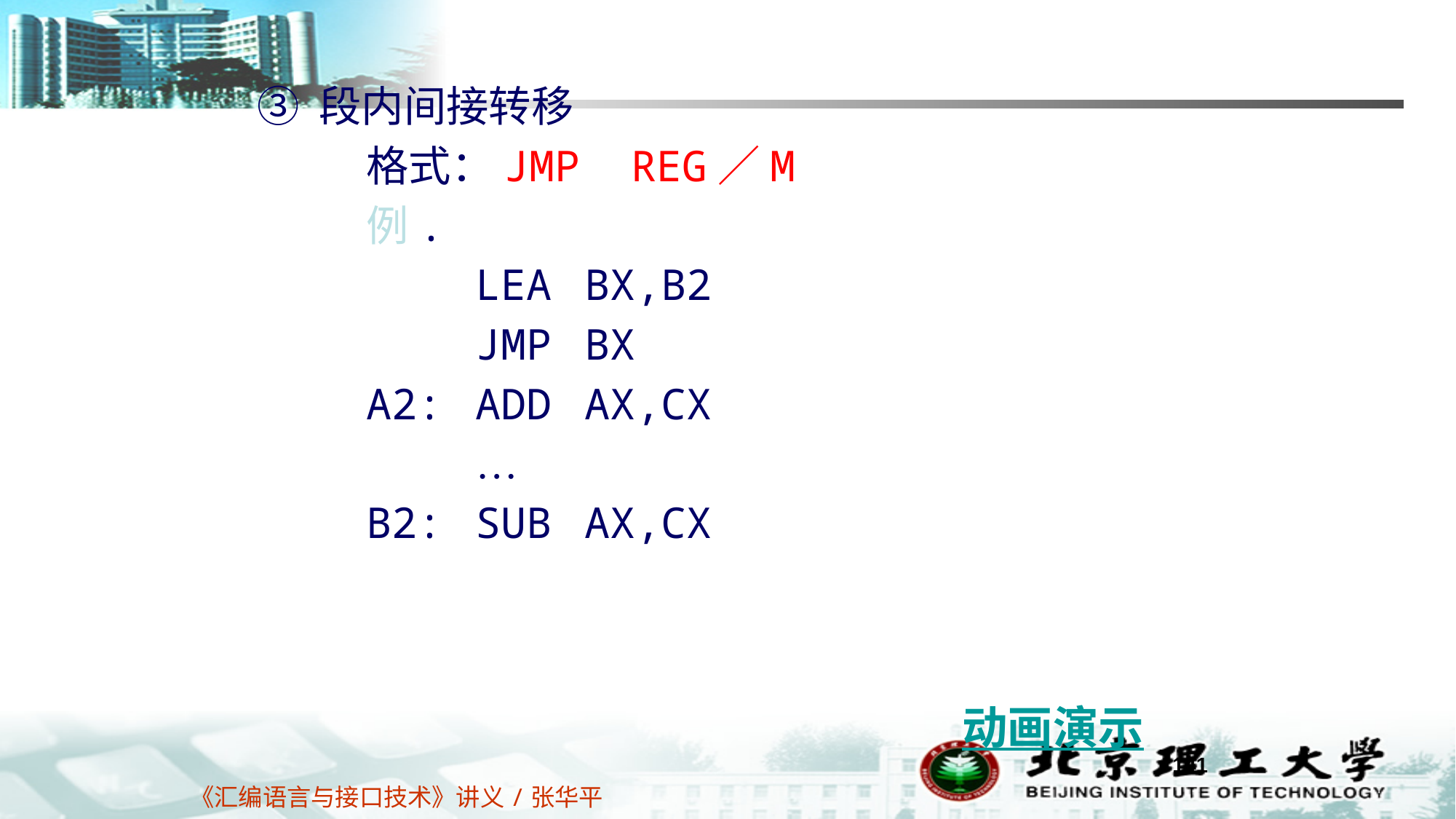

③ 段内间接转移
	格式：JMP  REG／M
	例.
		LEA	BX,B2
		JMP	BX
	A2:	ADD	AX,CX
	 	…
	B2:	SUB	AX,CX
动画演示
141